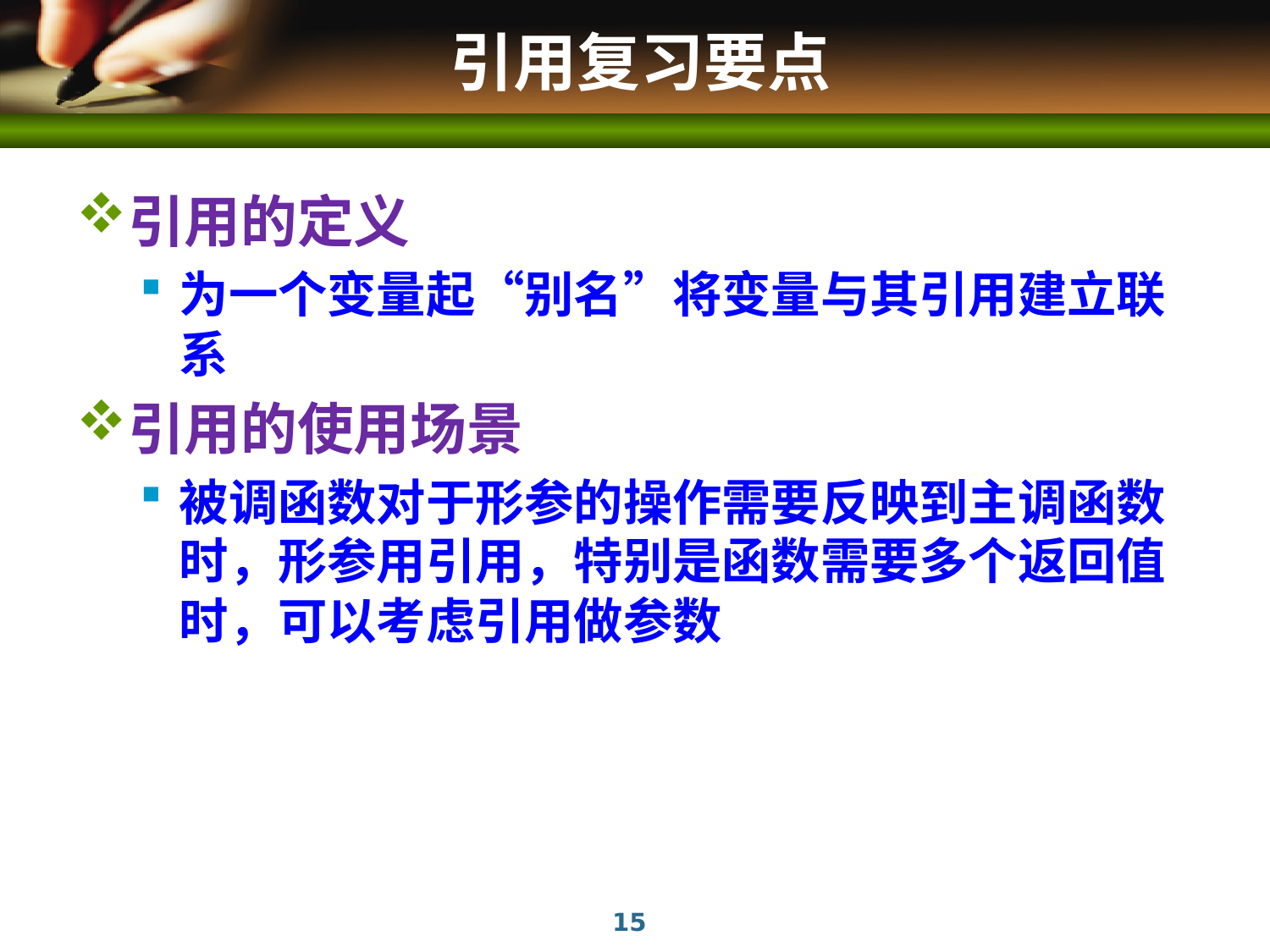

# 引用复习要点
引用的定义
为一个变量起“别名”将变量与其引用建立联系
引用的使用场景
被调函数对于形参的操作需要反映到主调函数时，形参用引用，特别是函数需要多个返回值时，可以考虑引用做参数
15